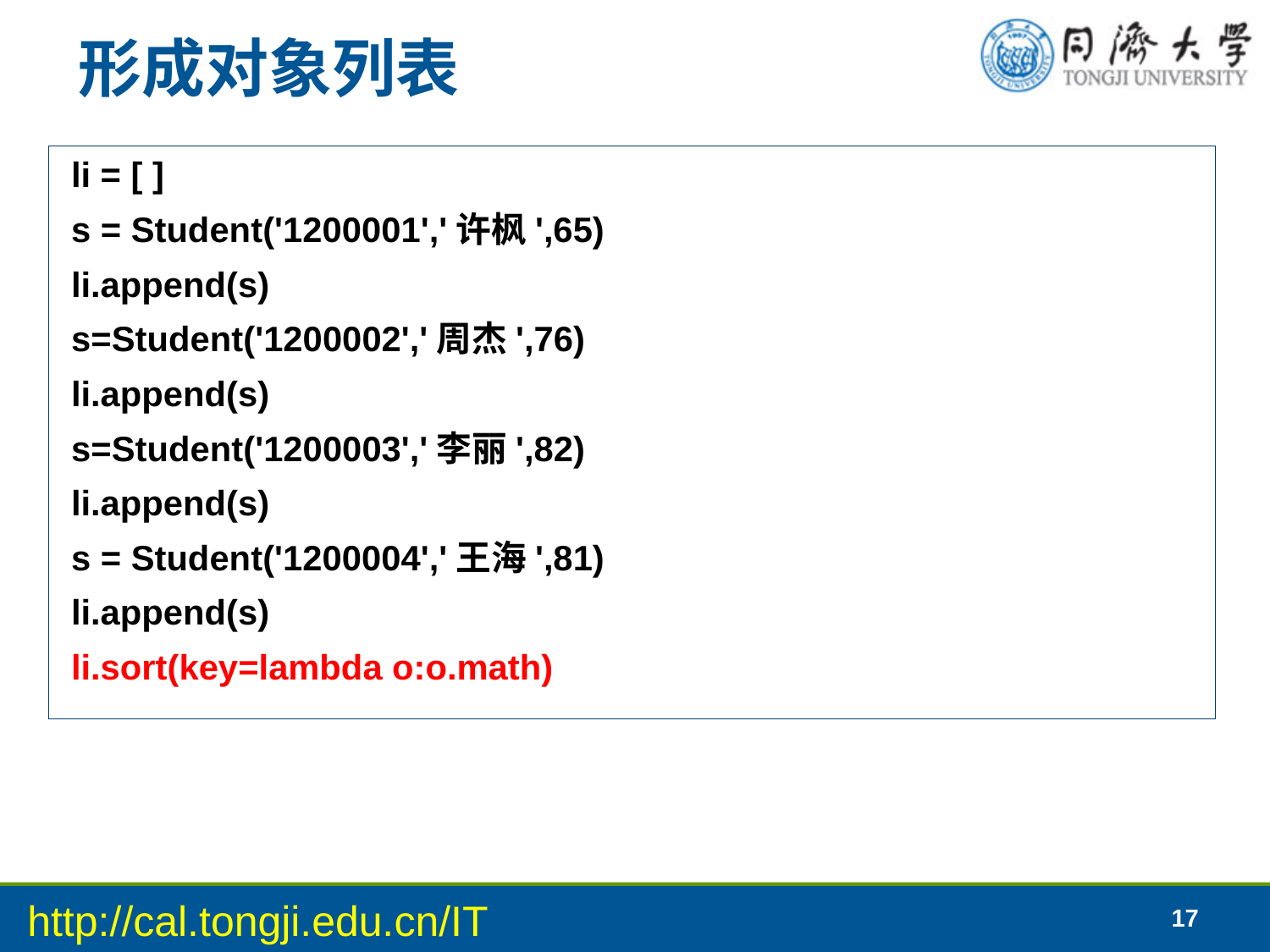

# 形成对象列表
li = [ ]
s = Student('1200001','许枫',65)
li.append(s)
s=Student('1200002','周杰',76)
li.append(s)
s=Student('1200003','李丽',82)
li.append(s)
s = Student('1200004','王海',81)
li.append(s)
li.sort(key=lambda o:o.math)